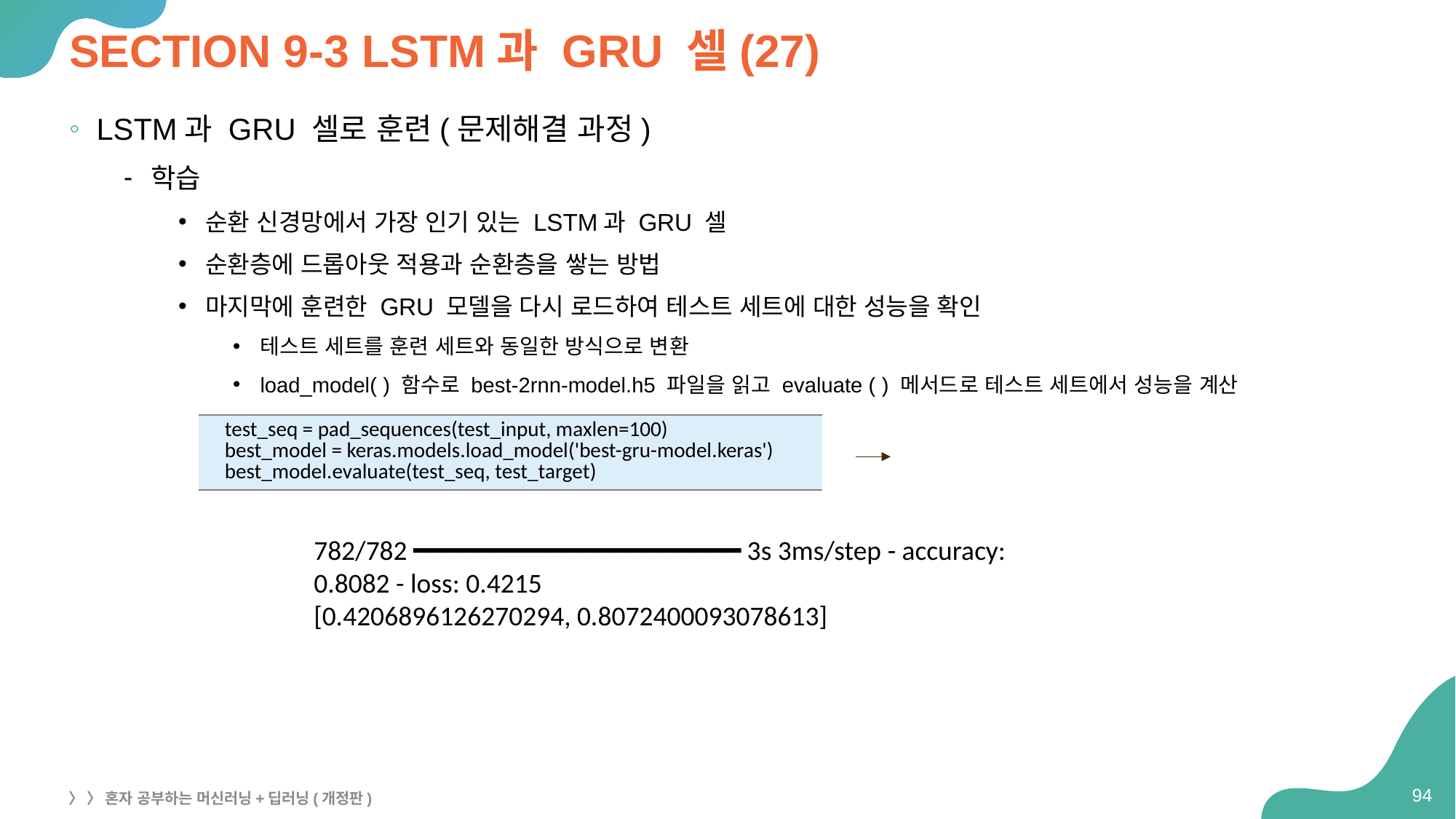

# SECTION 9-3 LSTM과 GRU 셀(27)
LSTM과 GRU 셀로 훈련(문제해결 과정)
학습
순환 신경망에서 가장 인기 있는 LSTM과 GRU 셀
순환층에 드롭아웃 적용과 순환층을 쌓는 방법
마지막에 훈련한 GRU 모델을 다시 로드하여 테스트 세트에 대한 성능을 확인
테스트 세트를 훈련 세트와 동일한 방식으로 변환
load_model( ) 함수로 best-2rnn-model.h5 파일을 읽고 evaluate ( ) 메서드로 테스트 세트에서 성능을 계산
| test\_seq = pad\_sequences(test\_input, maxlen=100) best\_model = keras.models.load\_model('best-gru-model.keras') best\_model.evaluate(test\_seq, test\_target) |
| --- |
782/782 ━━━━━━━━━━━━━━━━━━━━ 3s 3ms/step - accuracy:
0.8082 - loss: 0.4215
[0.4206896126270294, 0.8072400093078613]
94
〉 〉 혼자 공부하는 머신러닝+딥러닝(개정판)